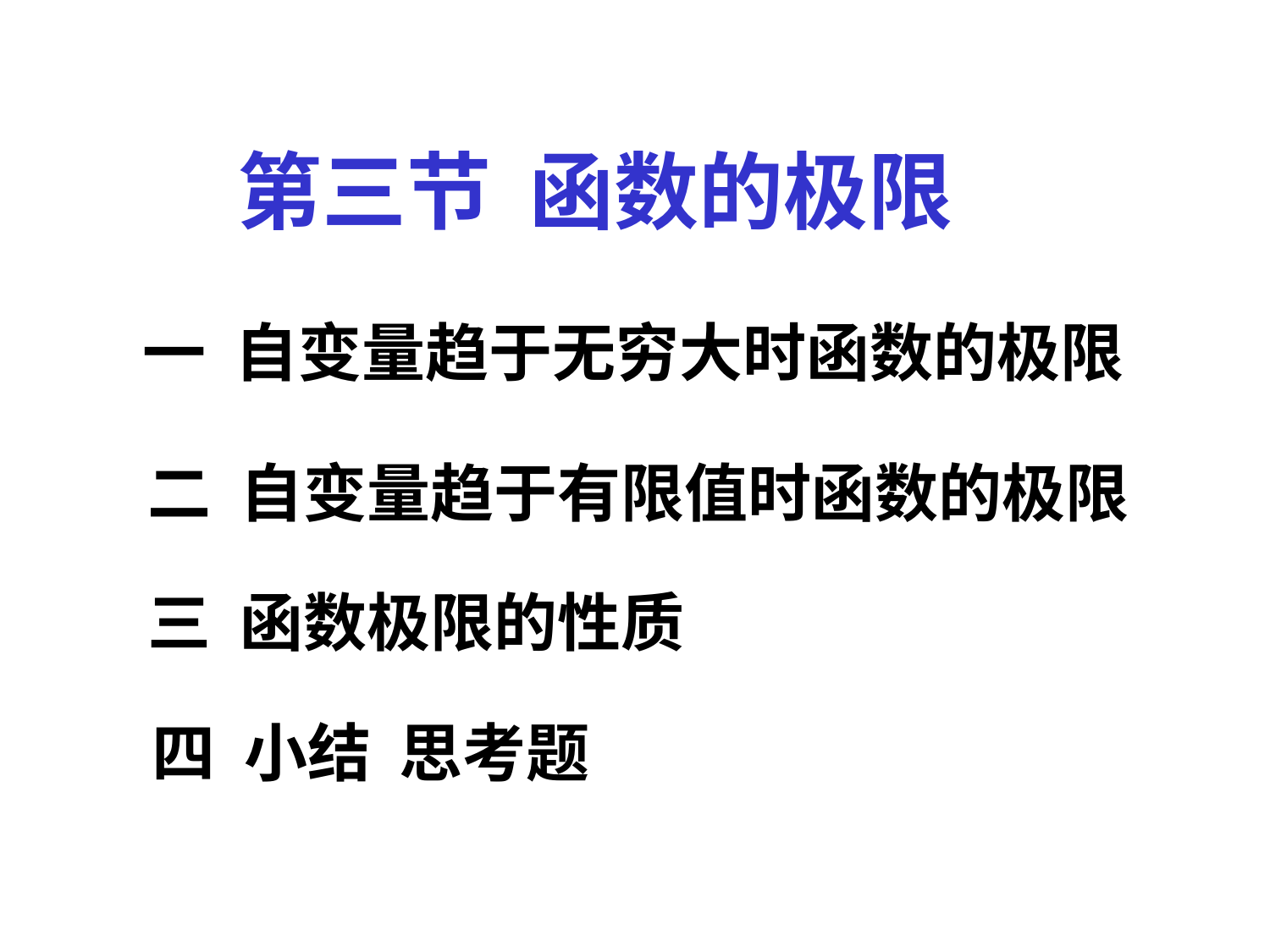

第三节  函数的极限
一  自变量趋于无穷大时函数的极限
二  自变量趋于有限值时函数的极限
三  函数极限的性质
四  小结  思考题